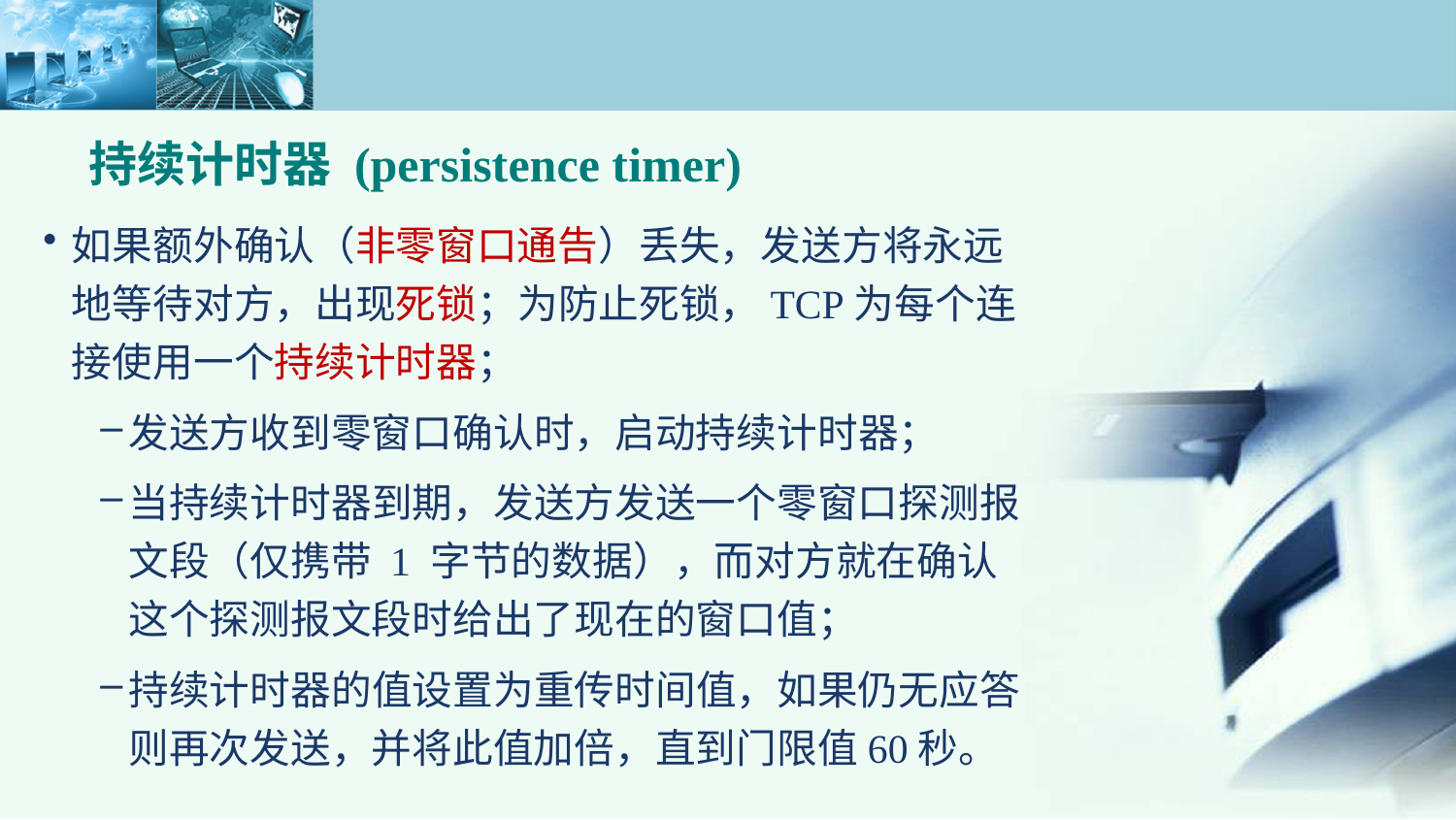

持续计时器 (persistence timer)
如果额外确认（非零窗口通告）丢失，发送方将永远地等待对方，出现死锁；为防止死锁，TCP为每个连接使用一个持续计时器；
发送方收到零窗口确认时，启动持续计时器；
当持续计时器到期，发送方发送一个零窗口探测报文段（仅携带 1 字节的数据），而对方就在确认这个探测报文段时给出了现在的窗口值；
持续计时器的值设置为重传时间值，如果仍无应答则再次发送，并将此值加倍，直到门限值60秒。